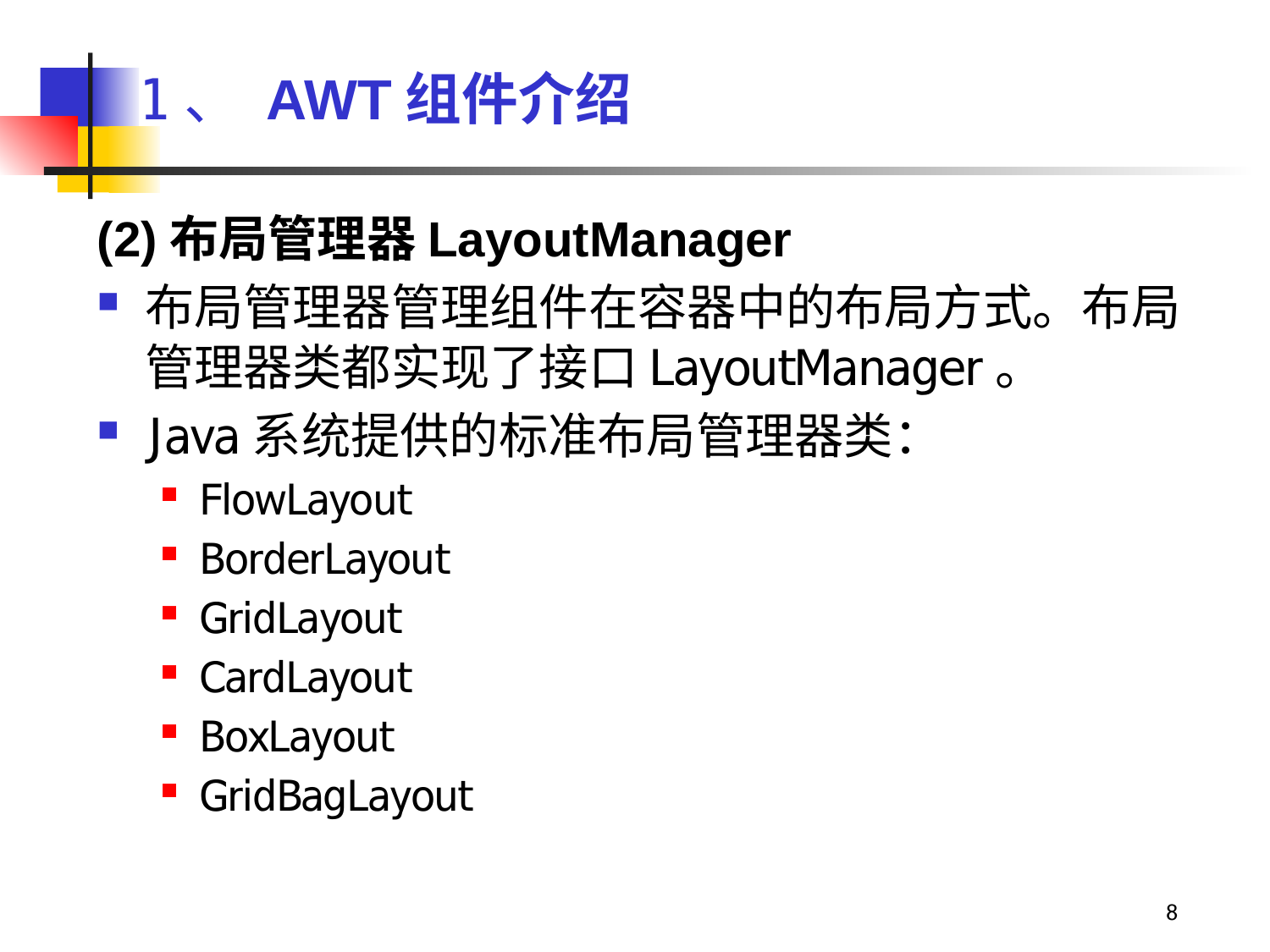

# 1、 AWT组件介绍
(2)布局管理器LayoutManager
布局管理器管理组件在容器中的布局方式。布局管理器类都实现了接口LayoutManager。
Java系统提供的标准布局管理器类：
FlowLayout
BorderLayout
GridLayout
CardLayout
BoxLayout
GridBagLayout